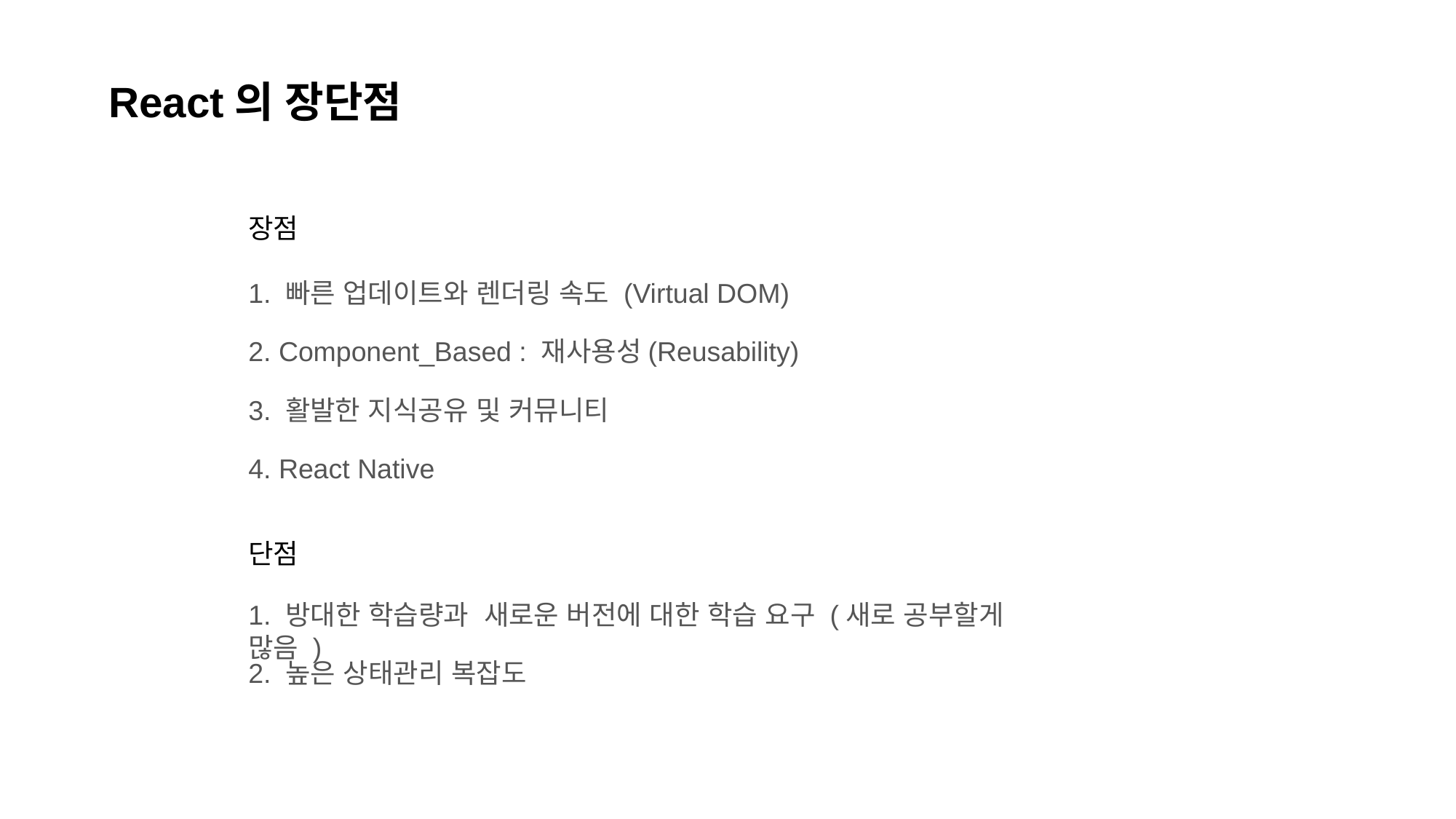

React의 장단점
장점
1. 빠른 업데이트와 렌더링 속도 (Virtual DOM)
2. Component_Based : 재사용성(Reusability)
3. 활발한 지식공유 및 커뮤니티
4. React Native
단점
1. 방대한 학습량과  새로운 버전에 대한 학습 요구 (새로 공부할게 많음 )
2. 높은 상태관리 복잡도